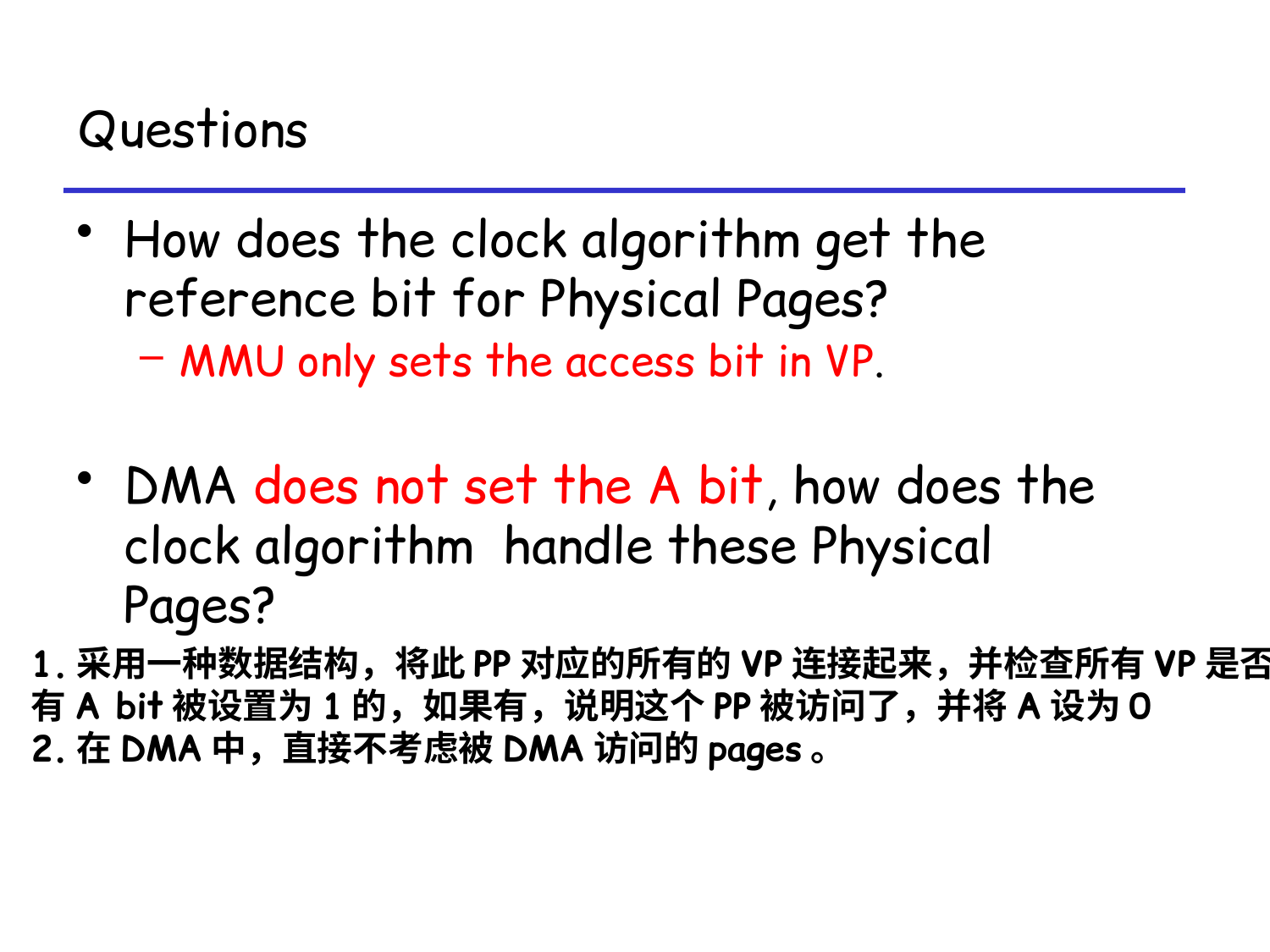

# Questions
How does the clock algorithm get the reference bit for Physical Pages?
MMU only sets the access bit in VP.

DMA does not set the A bit, how does the clock algorithm  handle these Physical Pages?

1.采用一种数据结构，将此PP对应的所有的VP连接起来，并检查所有VP是否
有A bit被设置为1的，如果有，说明这个PP被访问了，并将A设为0
2.在DMA中，直接不考虑被DMA访问的pages。